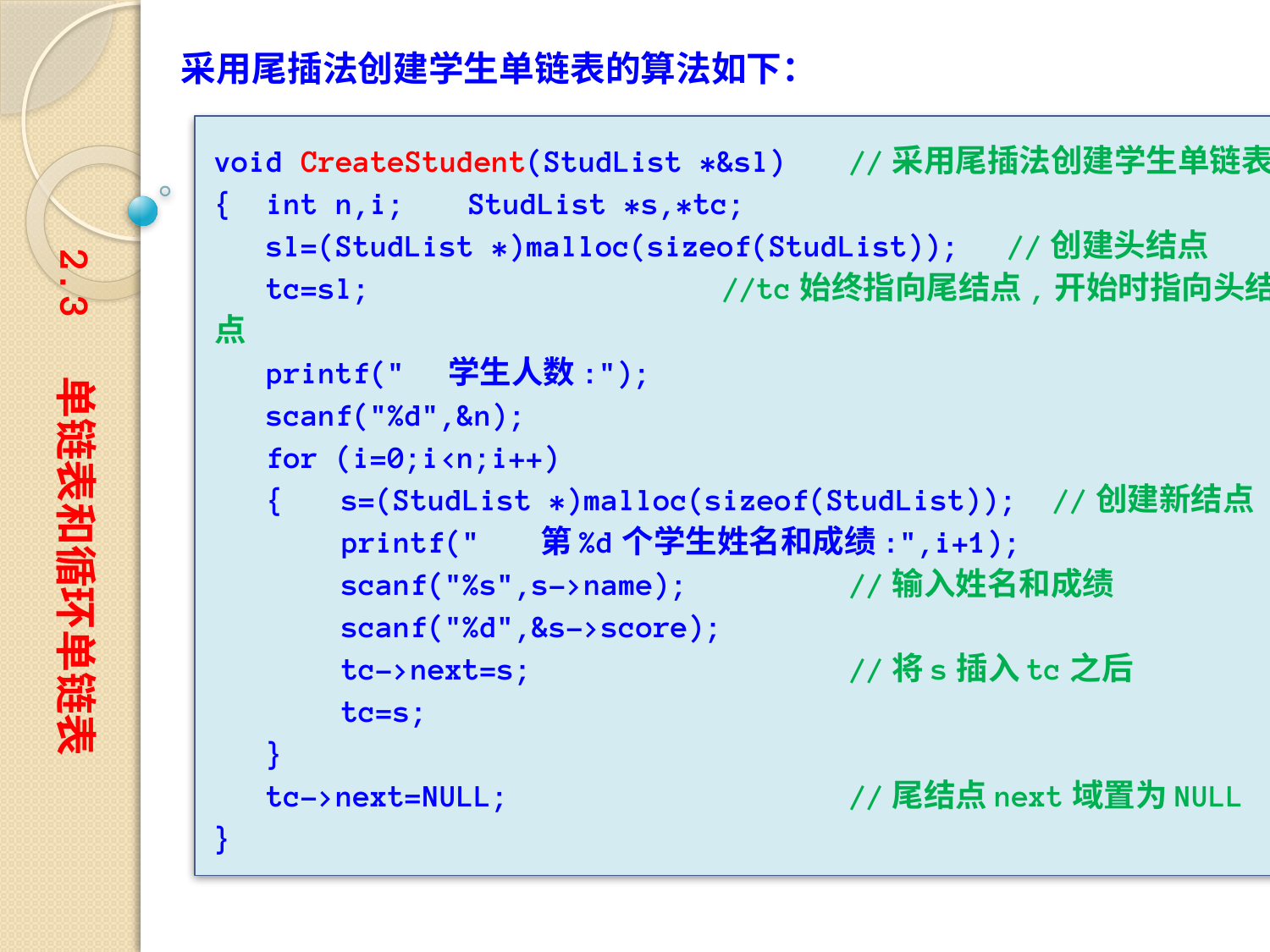

采用尾插法创建学生单链表的算法如下：
void CreateStudent(StudList *&sl)	//采用尾插法创建学生单链表
{  int n,i;	StudList *s,*tc;
   sl=(StudList *)malloc(sizeof(StudList));　//创建头结点
   tc=sl;			//tc始终指向尾结点,开始时指向头结点
   printf("  学生人数:");
   scanf("%d",&n);
   for (i=0;i<n;i++)
   {	s=(StudList *)malloc(sizeof(StudList));  //创建新结点
	printf("   第%d个学生姓名和成绩:",i+1);
	scanf("%s",s->name);		//输入姓名和成绩
	scanf("%d",&s->score);
	tc->next=s;			//将s插入tc之后
	tc=s;
   }
   tc->next=NULL;			//尾结点next域置为NULL
}
2.3  单链表和循环单链表